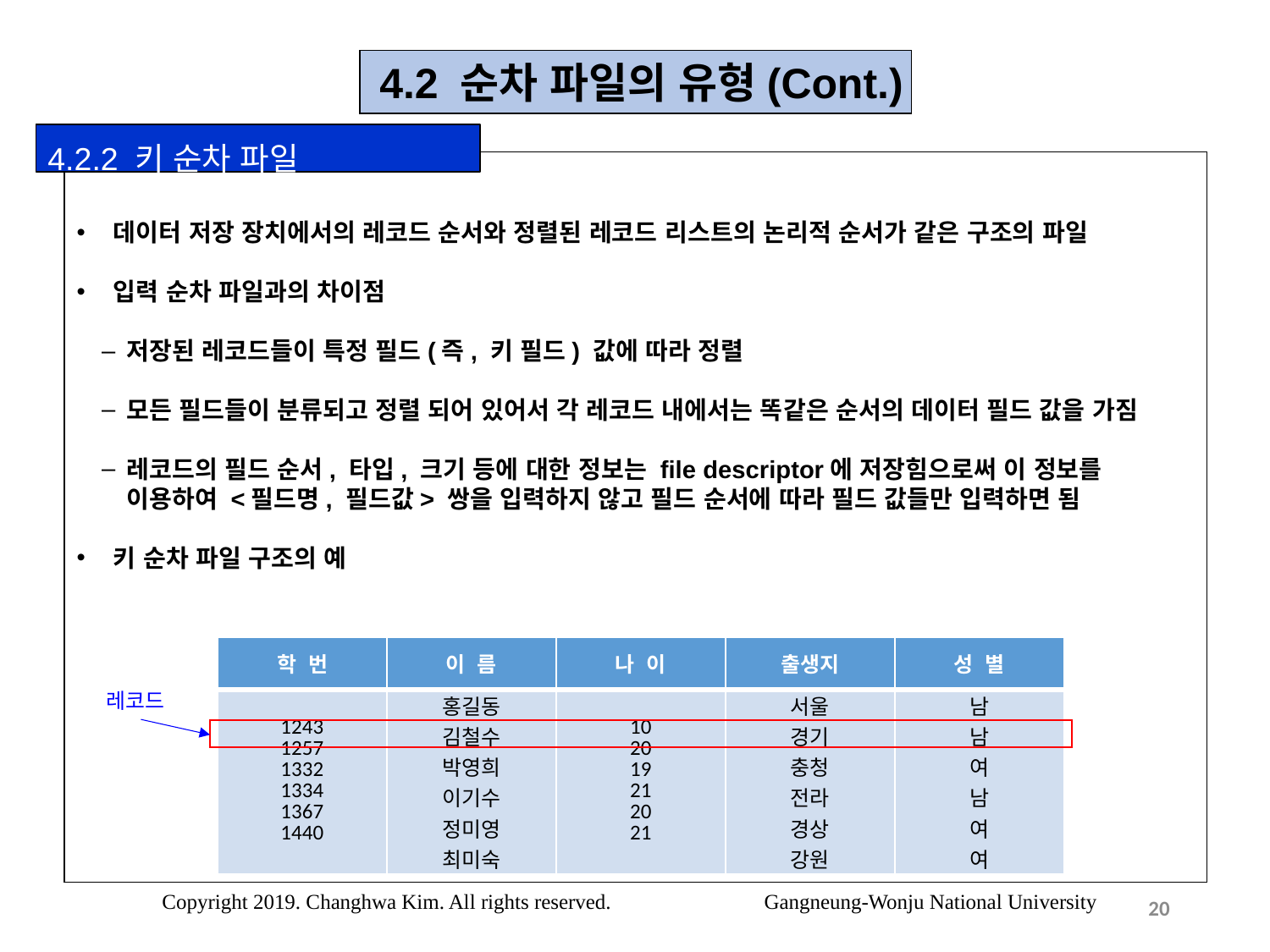

4.2 순차 파일의 유형(Cont.)
4.2.2 키 순차 파일

데이터 저장 장치에서의 레코드 순서와 정렬된 레코드 리스트의 논리적 순서가 같은 구조의 파일

입력 순차 파일과의 차이점

저장된 레코드들이 특정 필드(즉, 키 필드) 값에 따라 정렬

모든 필드들이 분류되고 정렬 되어 있어서 각 레코드 내에서는 똑같은 순서의 데이터 필드 값을 가짐

레코드의 필드 순서, 타입, 크기 등에 대한 정보는 file descriptor에 저장힘으로써 이 정보를 이용하여 <필드명, 필드값> 쌍을 입력하지 않고 필드 순서에 따라 필드 값들만 입력하면 됨

키 순차 파일 구조의 예

| 학 번 | 이 름 | 나 이 | 출생지 | 성 별 |
| --- | --- | --- | --- | --- |
| 1243 1257 1332 1334 1367 1440 | 홍길동 김철수 박영희 이기수 정미영 최미숙 | 10 20 19 21 20 21 | 서울 경기 충청 전라 경상 강원 | 남 남 여 남 여 여 |
레코드

Copyright 2019. Changhwa Kim. All rights reserved.                             Gangneung-Wonju National University
20